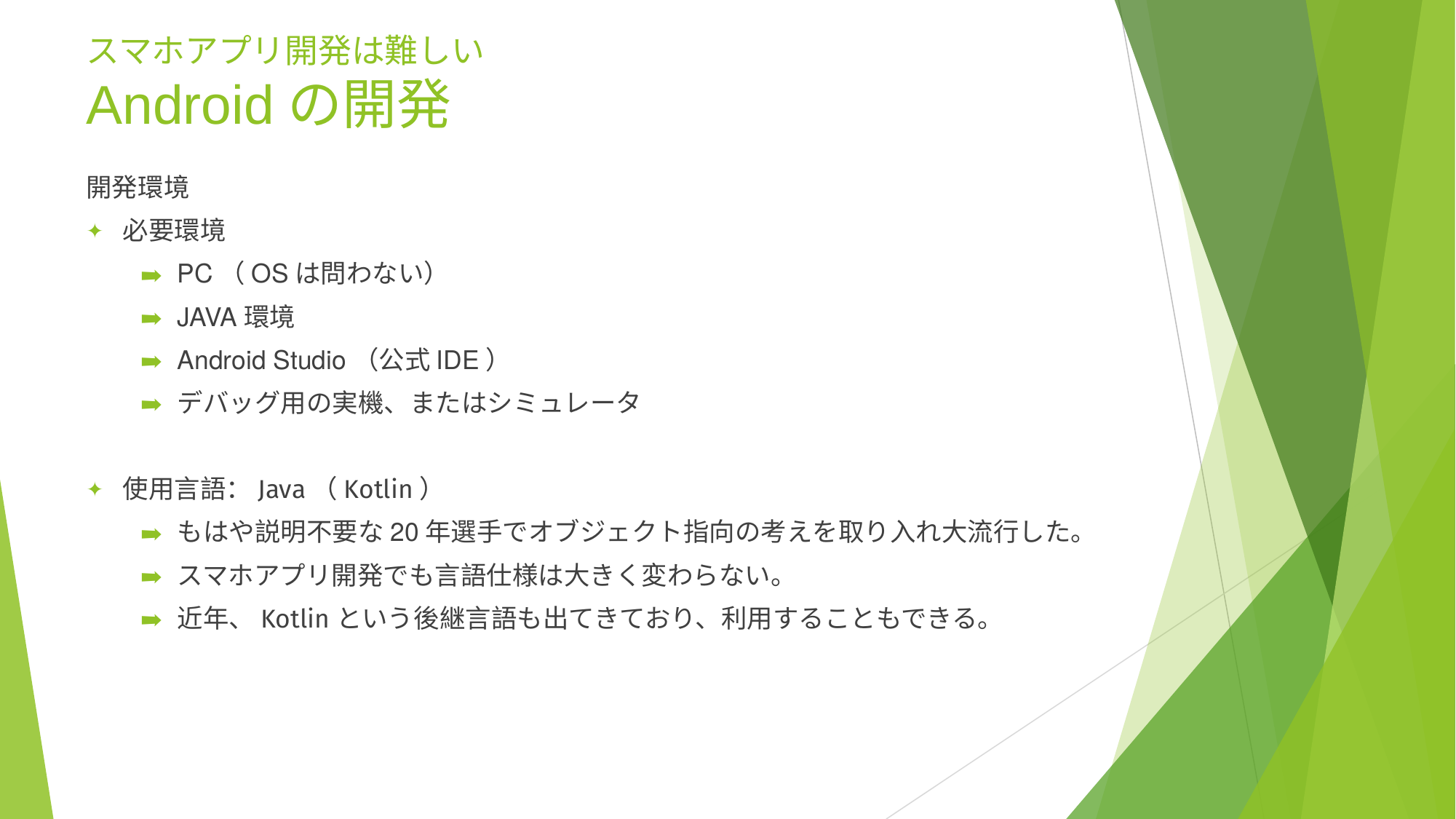

# スマホアプリ開発は難しい Androidの開発
開発環境
必要環境
PC（OSは問わない）
JAVA環境
Android Studio（公式IDE）
デバッグ用の実機、またはシミュレータ

使用言語：Java（Kotlin）
もはや説明不要な20年選手でオブジェクト指向の考えを取り入れ大流行した。
スマホアプリ開発でも言語仕様は大きく変わらない。
近年、Kotlinという後継言語も出てきており、利用することもできる。